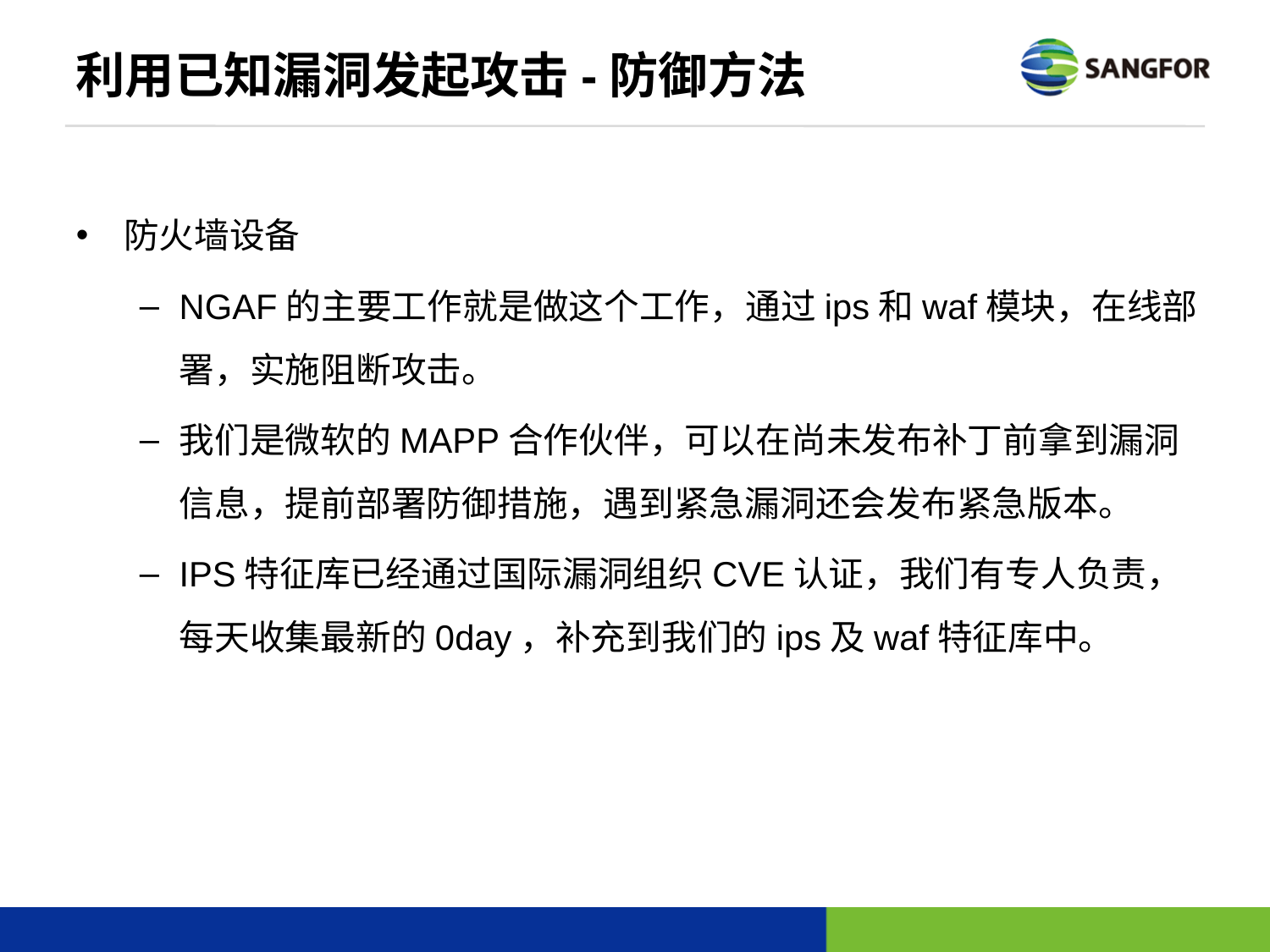

# 利用已知漏洞发起攻击-防御方法
防火墙设备
NGAF的主要工作就是做这个工作，通过ips和waf模块，在线部署，实施阻断攻击。
我们是微软的MAPP合作伙伴，可以在尚未发布补丁前拿到漏洞信息，提前部署防御措施，遇到紧急漏洞还会发布紧急版本。
IPS特征库已经通过国际漏洞组织CVE认证，我们有专人负责，每天收集最新的0day，补充到我们的ips及waf特征库中。